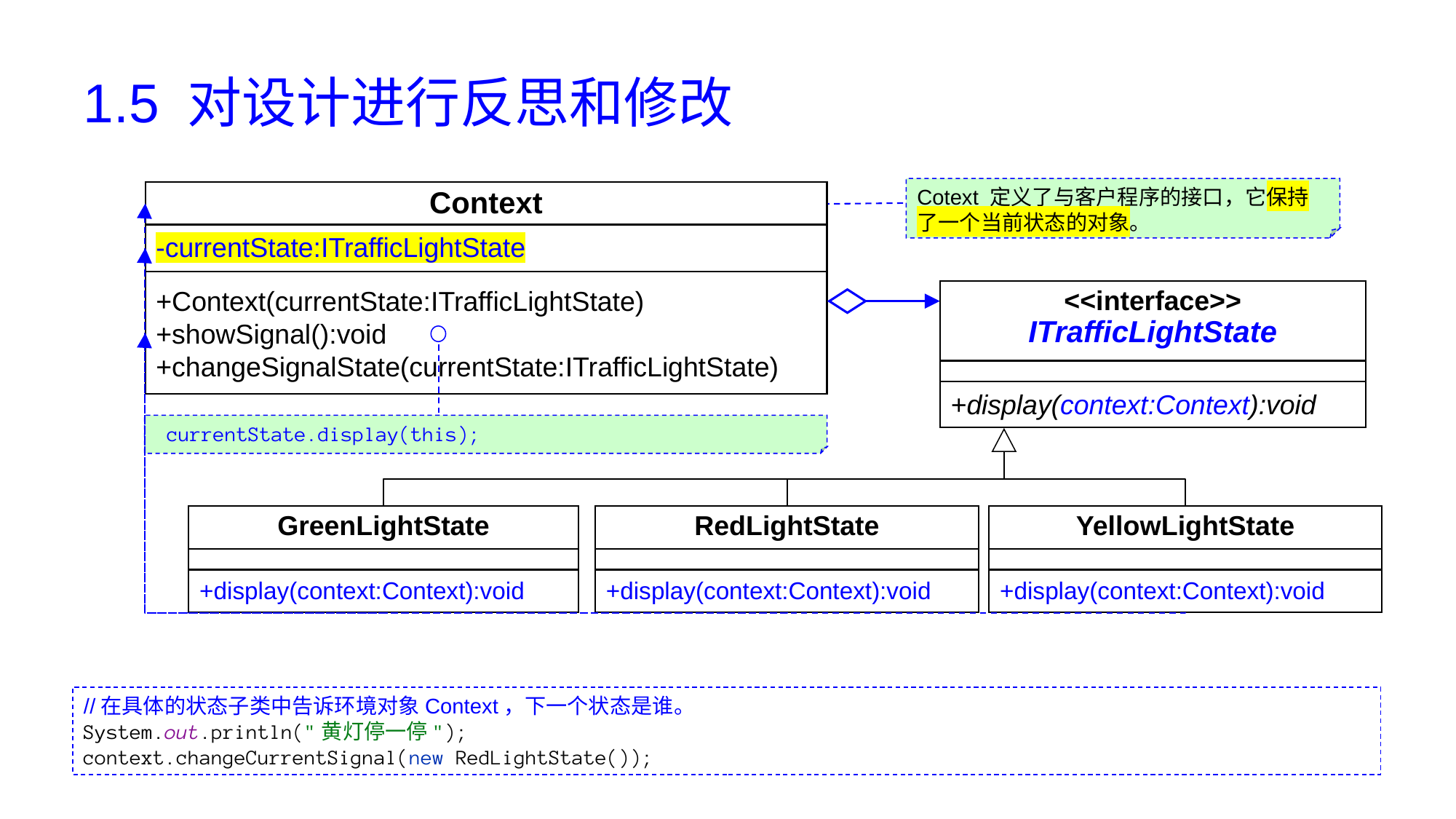

# 1.5 对设计进行反思和修改
Cotext 定义了与客户程序的接口，它保持了一个当前状态的对象。
Context
-currentState:ITrafficLightState
+Context(currentState:ITrafficLightState)
+showSignal():void
+changeSignalState(currentState:ITrafficLightState)
<<interface>>
ITrafficLightState

+display(context:Context):void

 currentState.display(this);

GreenLightState

+display(context:Context):void
RedLightState

+display(context:Context):void
YellowLightState

+display(context:Context):void
//在具体的状态子类中告诉环境对象Context，下一个状态是谁。
System.out.println("黄灯停一停");
context.changeCurrentSignal(new RedLightState());
18